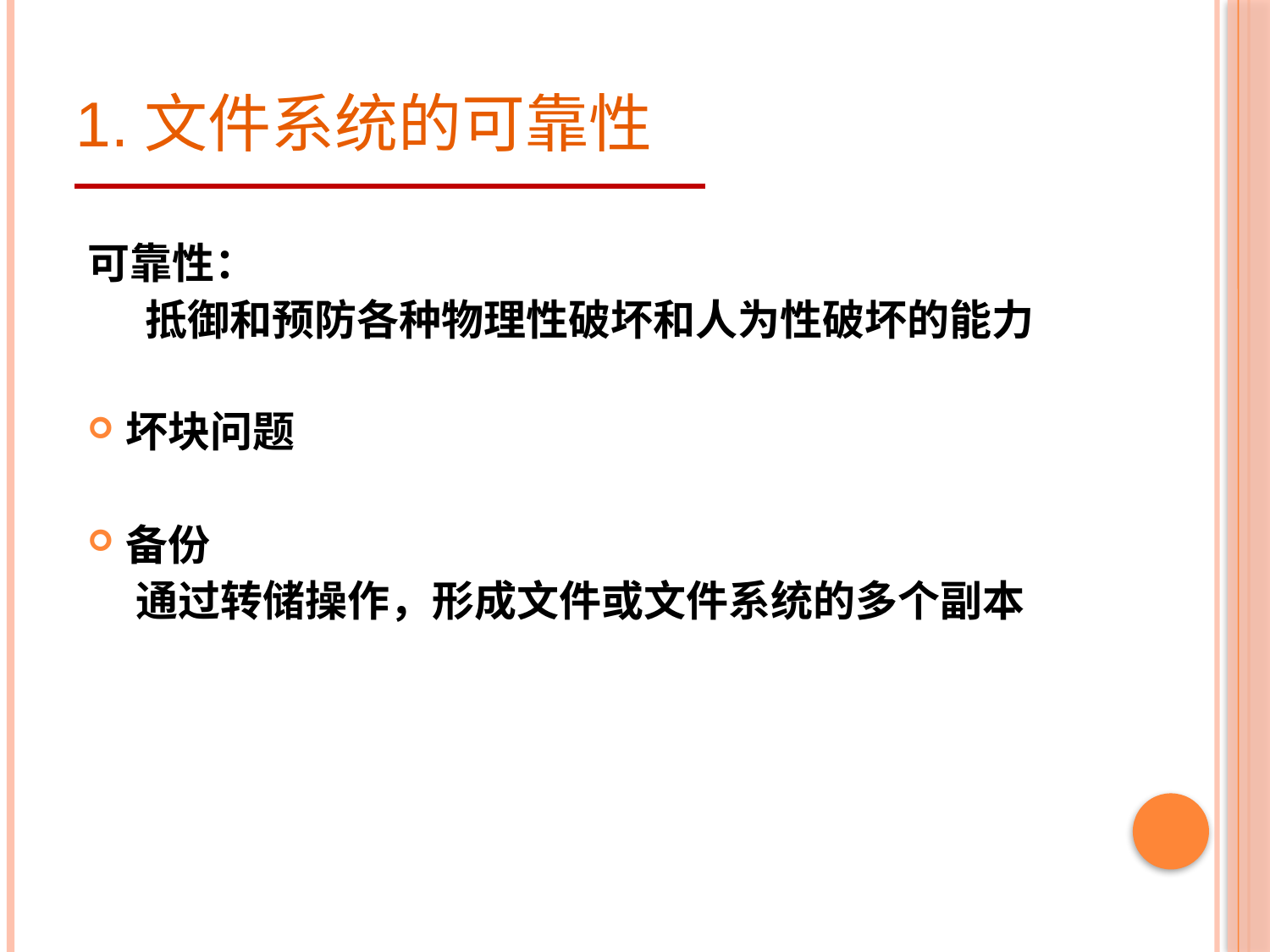

# 1.文件系统的可靠性
可靠性：
     抵御和预防各种物理性破坏和人为性破坏的能力

坏块问题

备份
    通过转储操作，形成文件或文件系统的多个副本